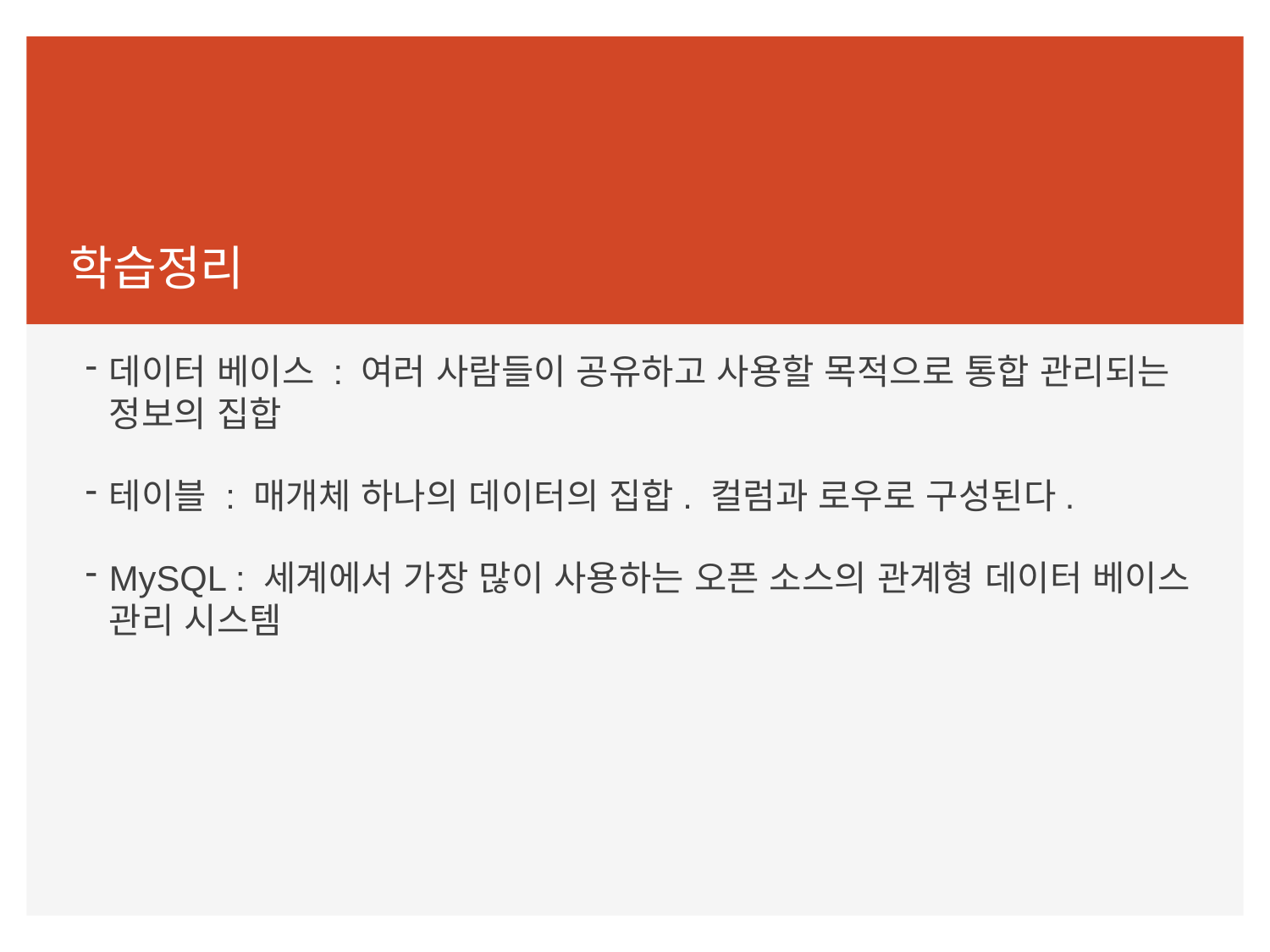

학습정리
데이터 베이스 : 여러 사람들이 공유하고 사용할 목적으로 통합 관리되는 정보의 집합
테이블 : 매개체 하나의 데이터의 집합. 컬럼과 로우로 구성된다.
MySQL : 세계에서 가장 많이 사용하는 오픈 소스의 관계형 데이터 베이스 관리 시스템